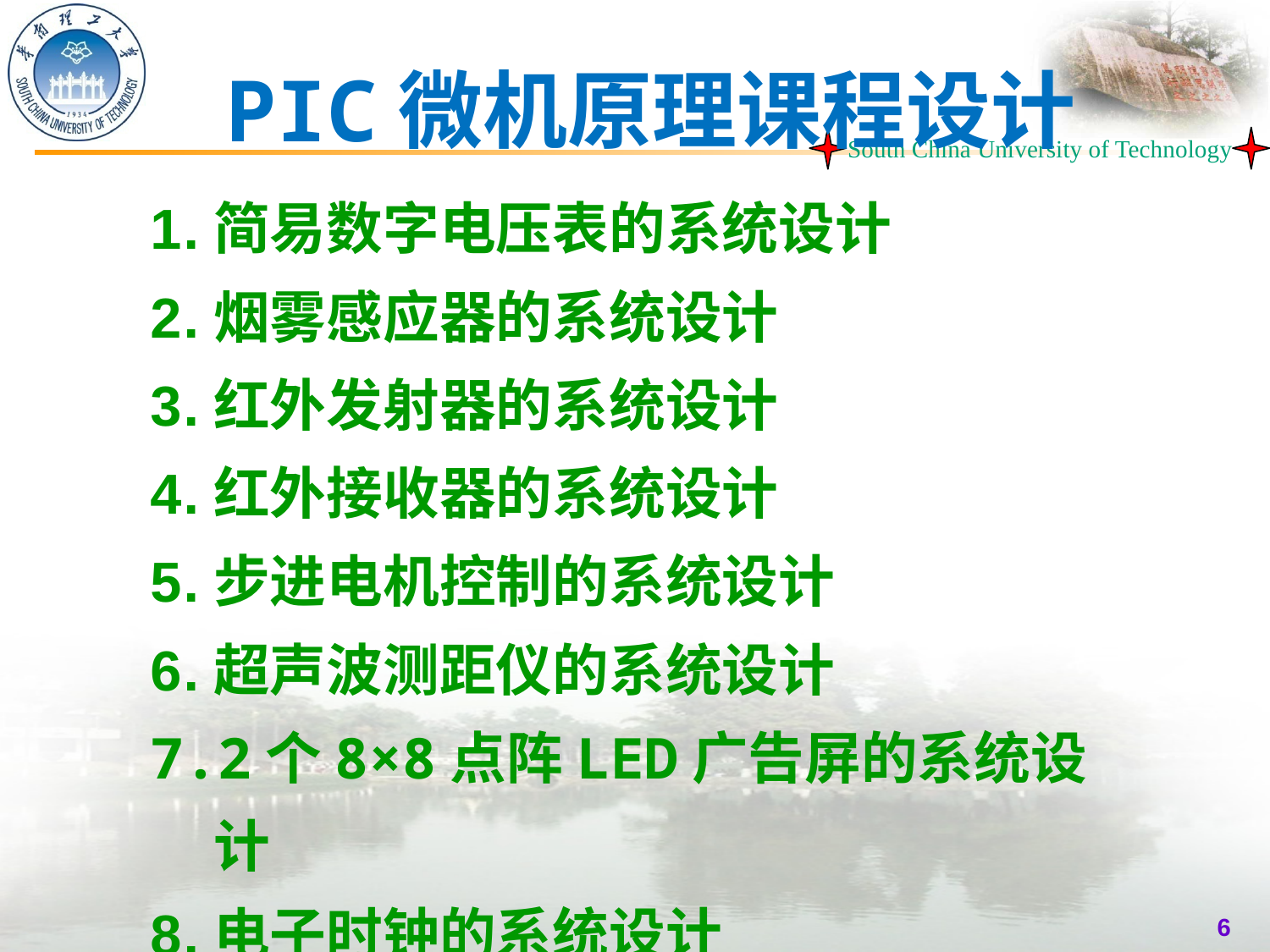

PIC微机原理课程设计
简易数字电压表的系统设计
烟雾感应器的系统设计
红外发射器的系统设计
红外接收器的系统设计
步进电机控制的系统设计
超声波测距仪的系统设计
2个8×8点阵LED广告屏的系统设计
电子时钟的系统设计